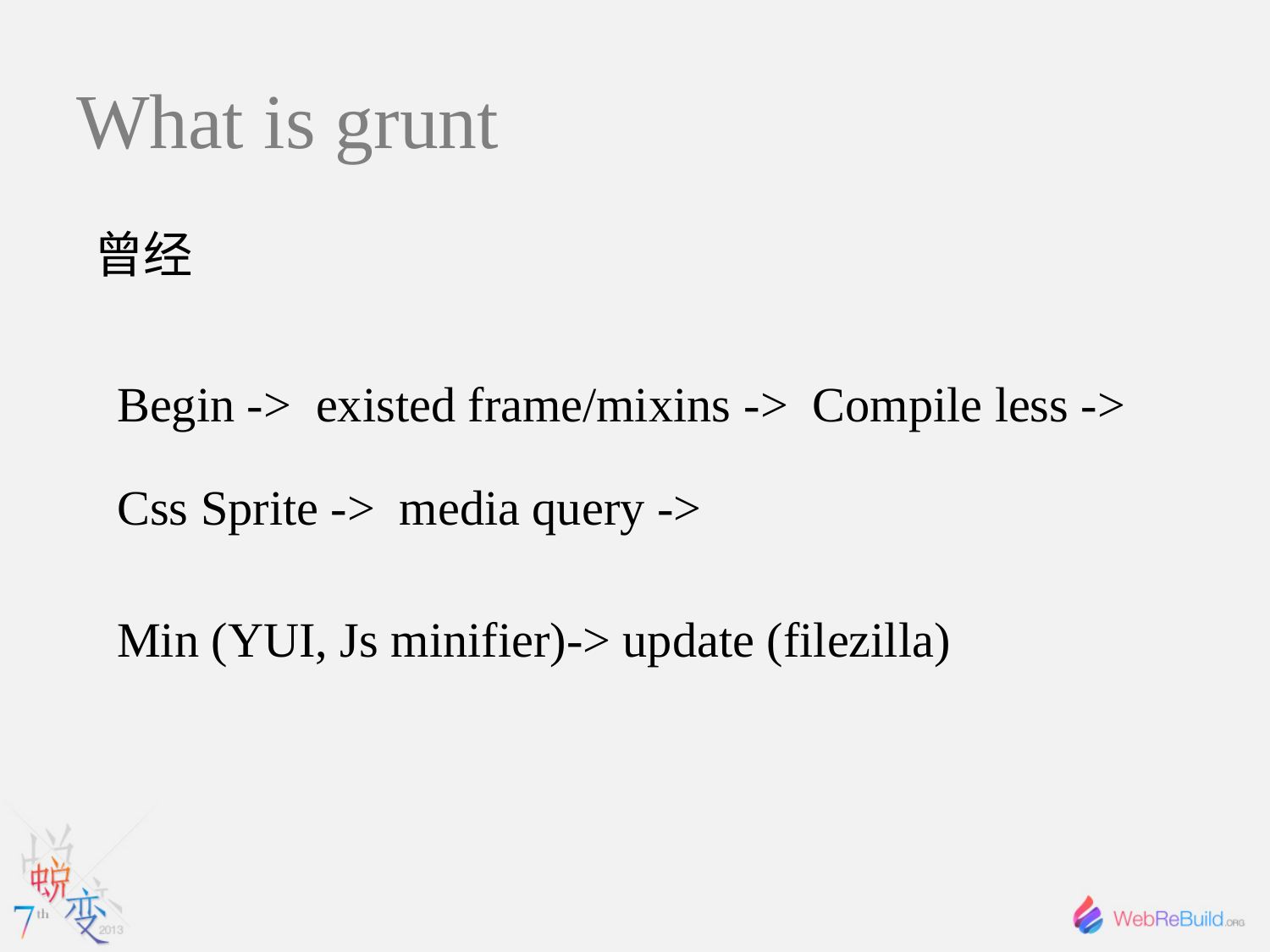

# What is grunt
曾经

Begin ->  existed frame/mixins ->  Compile less ->

Css Sprite ->  media query ->
Min (YUI, Js minifier)-> update (filezilla)